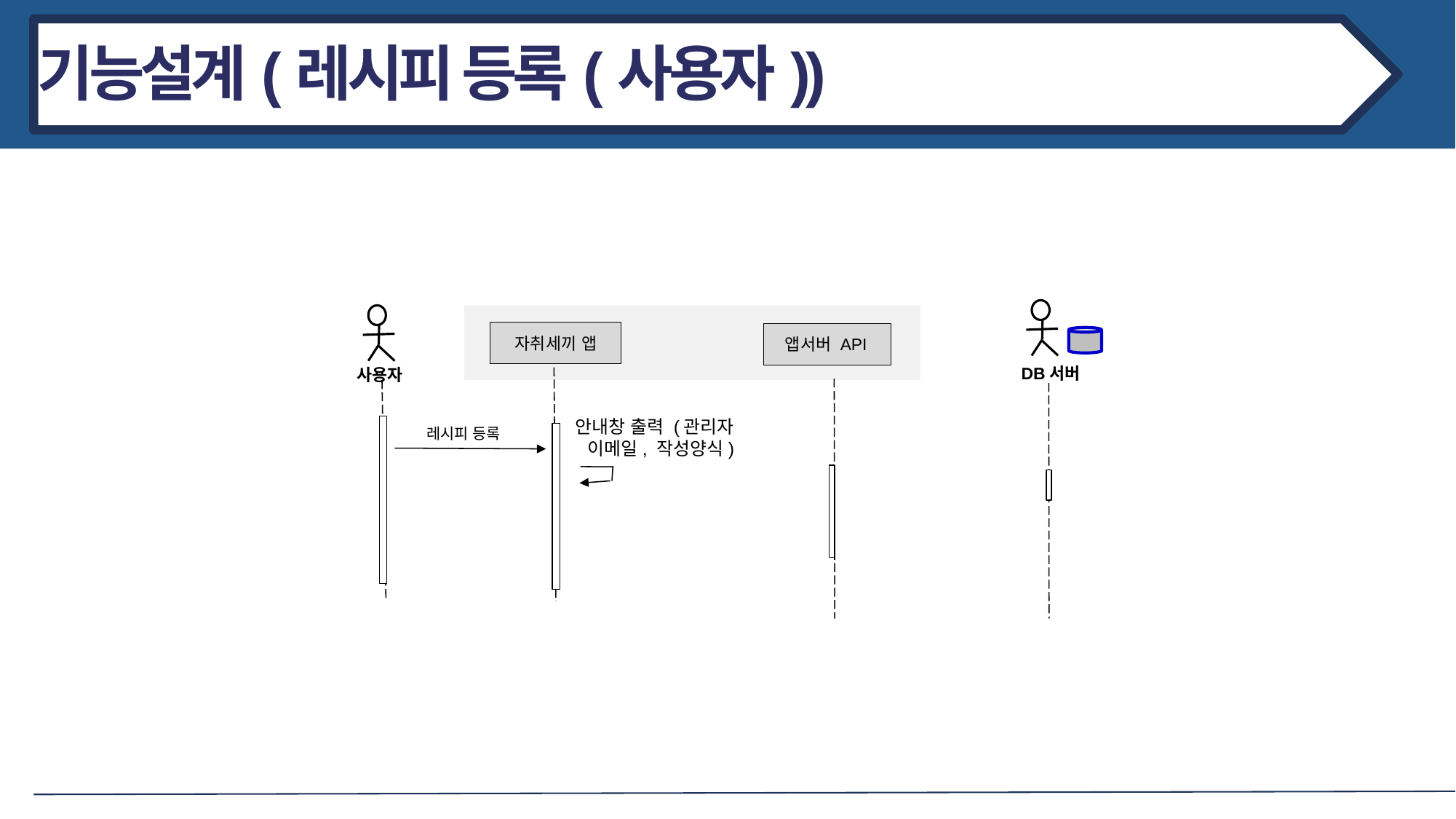

기능설계(레시피 등록(사용자))

자취세끼 앱
앱서버 API
DB서버
사용자
안내창 출력 (관리자 이메일, 작성양식)

레시피 등록